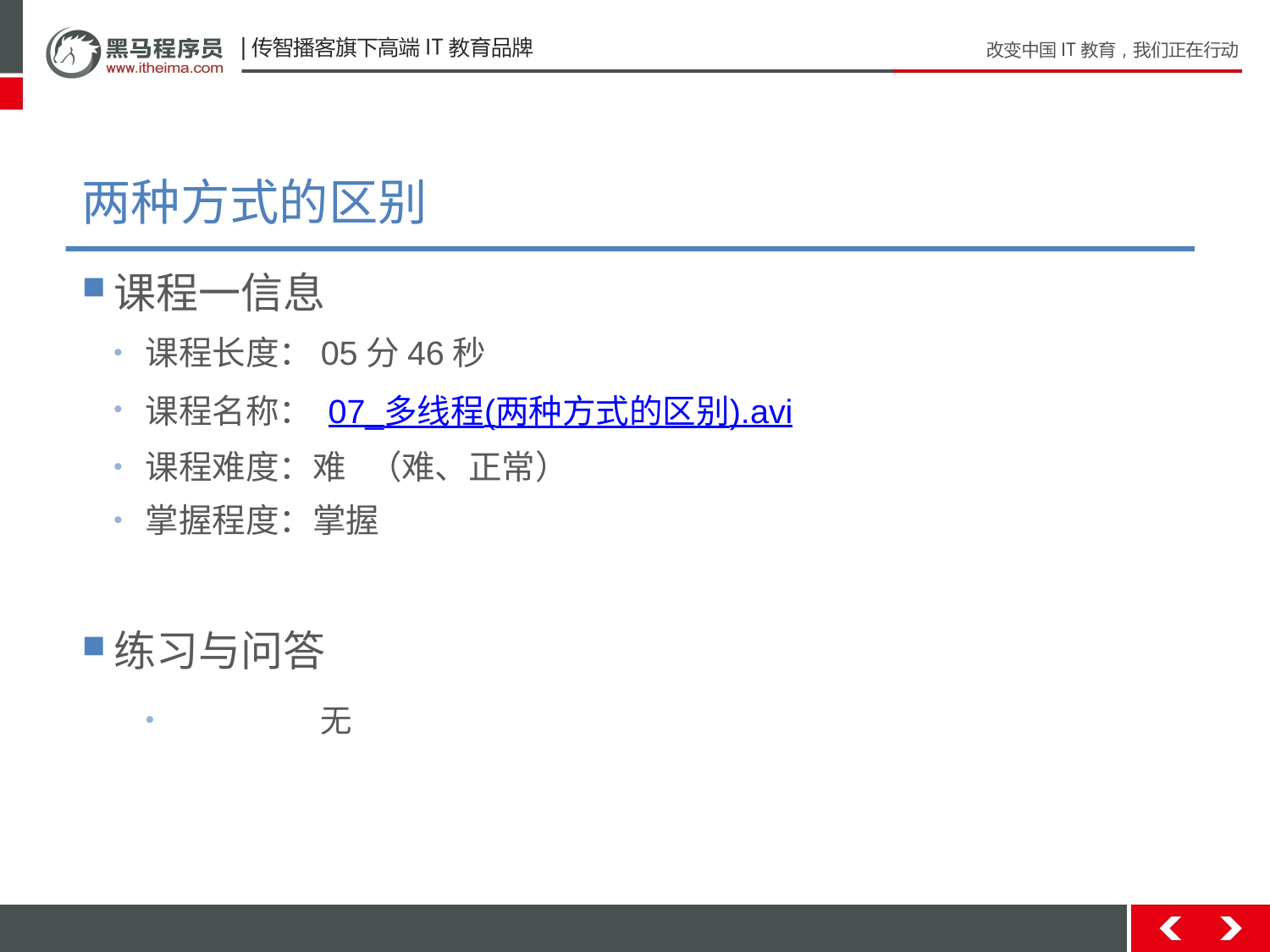

# 两种方式的区别
课程一信息
课程长度：05分46秒
课程名称： 07_多线程(两种方式的区别).avi
课程难度：难   （难、正常）
掌握程度：掌握

练习与问答
	无